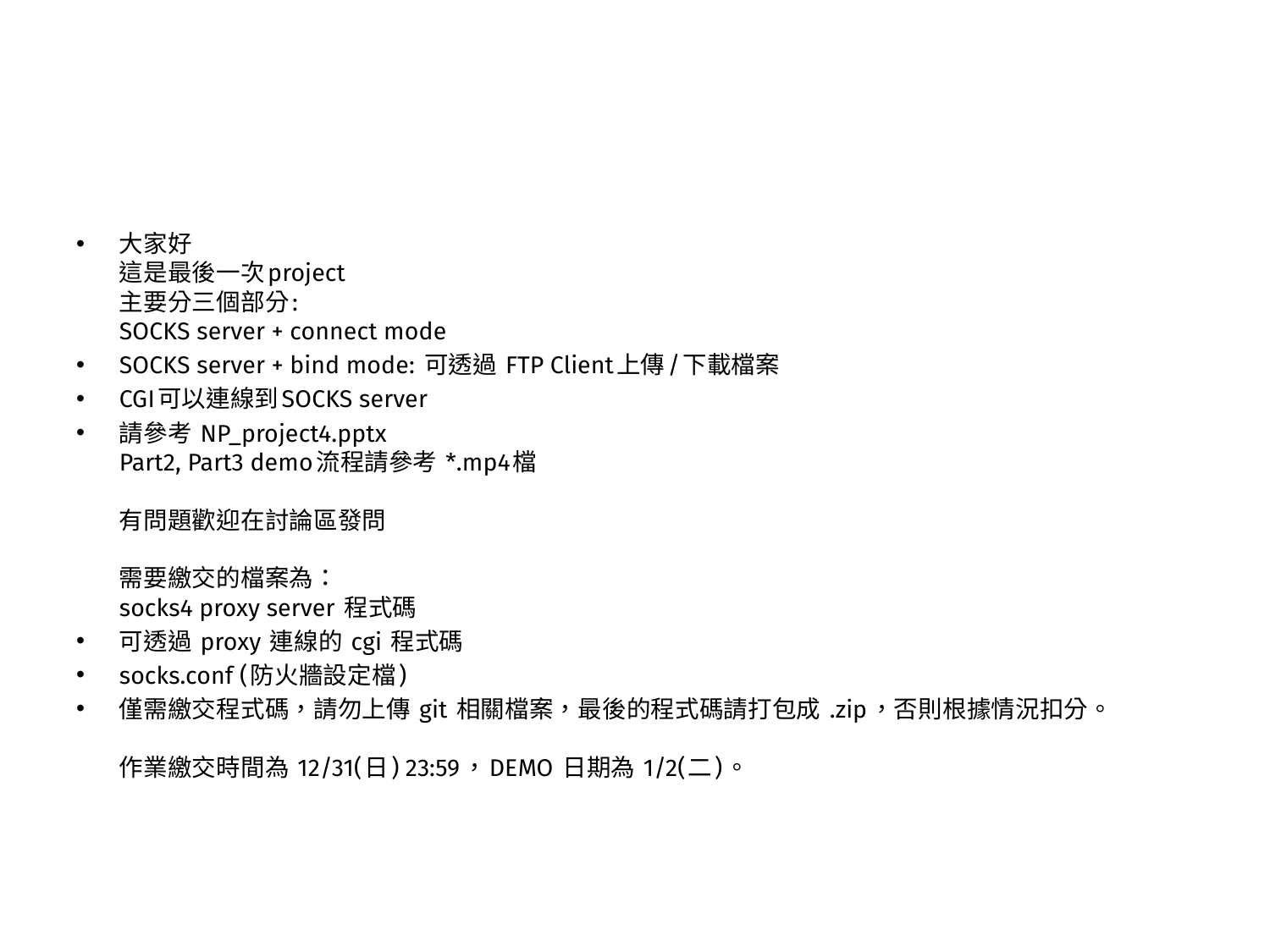

#
大家好
這是最後一次project
主要分三個部分:
SOCKS server + connect mode
SOCKS server + bind mode: 可透過 FTP Client上傳/下載檔案
CGI可以連線到SOCKS server
請參考 NP_project4.pptx
Part2, Part3 demo流程請參考 *.mp4檔
有問題歡迎在討論區發問 
需要繳交的檔案為：
socks4 proxy server 程式碼
可透過 proxy 連線的 cgi 程式碼
socks.conf (防火牆設定檔)
僅需繳交程式碼，請勿上傳 git 相關檔案，最後的程式碼請打包成 .zip，否則根據情況扣分。
作業繳交時間為 12/31(日) 23:59，DEMO 日期為 1/2(二)。